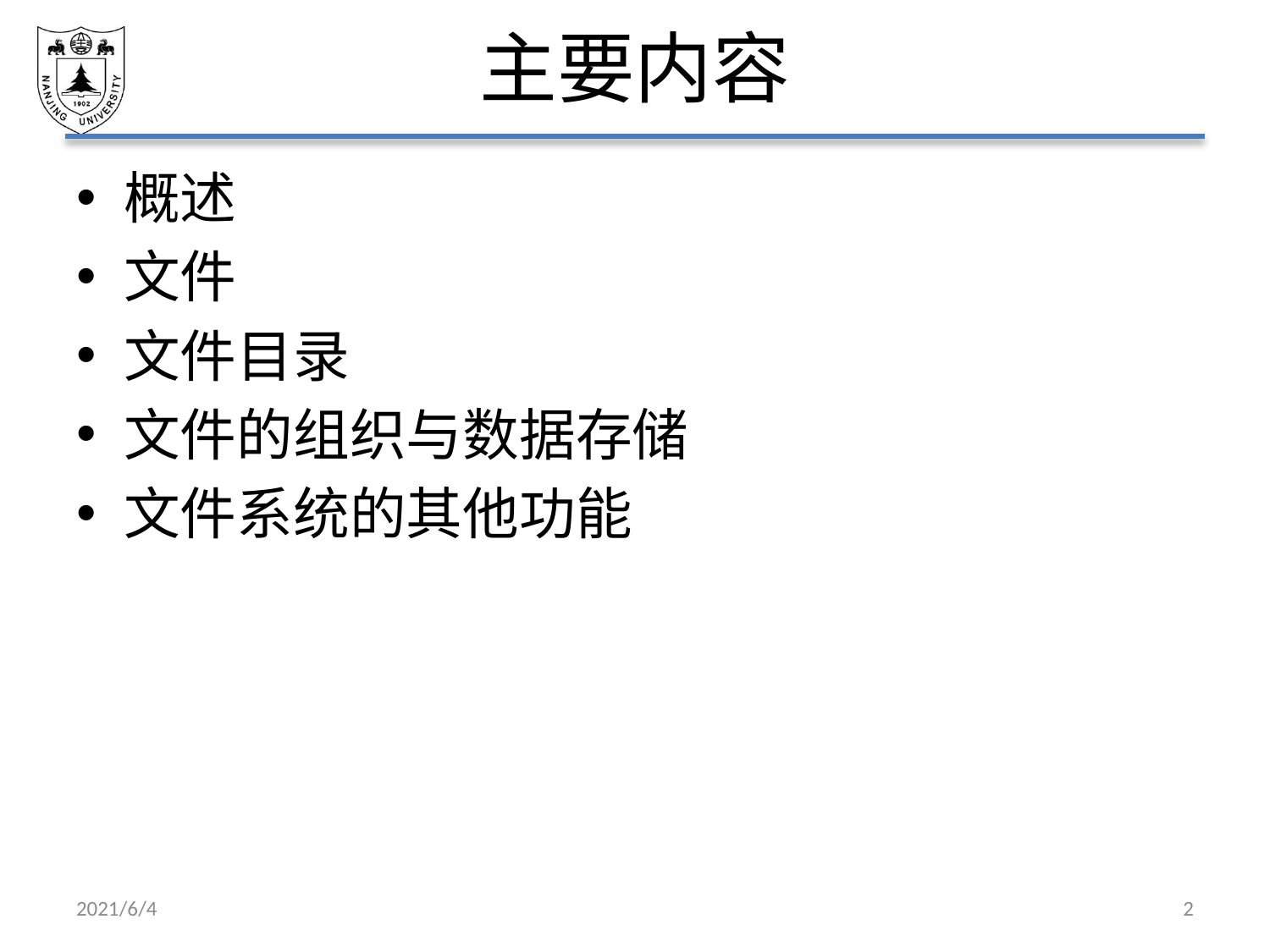

# 主要内容
概述
文件
文件目录
文件的组织与数据存储
文件系统的其他功能
2021/6/4
2